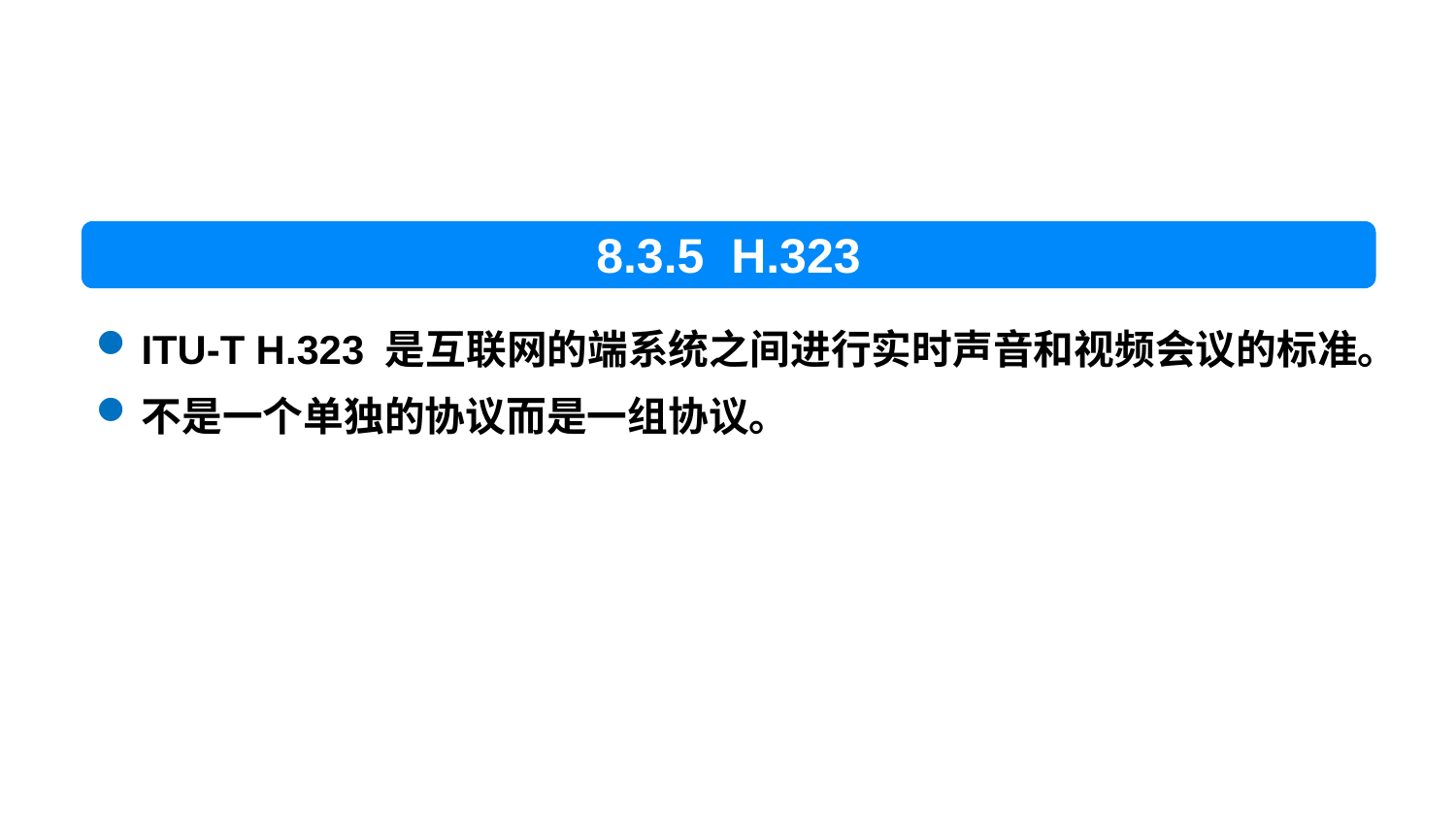

8.3.5  H.323

ITU-T H.323 是互联网的端系统之间进行实时声音和视频会议的标准。
不是一个单独的协议而是一组协议。
54